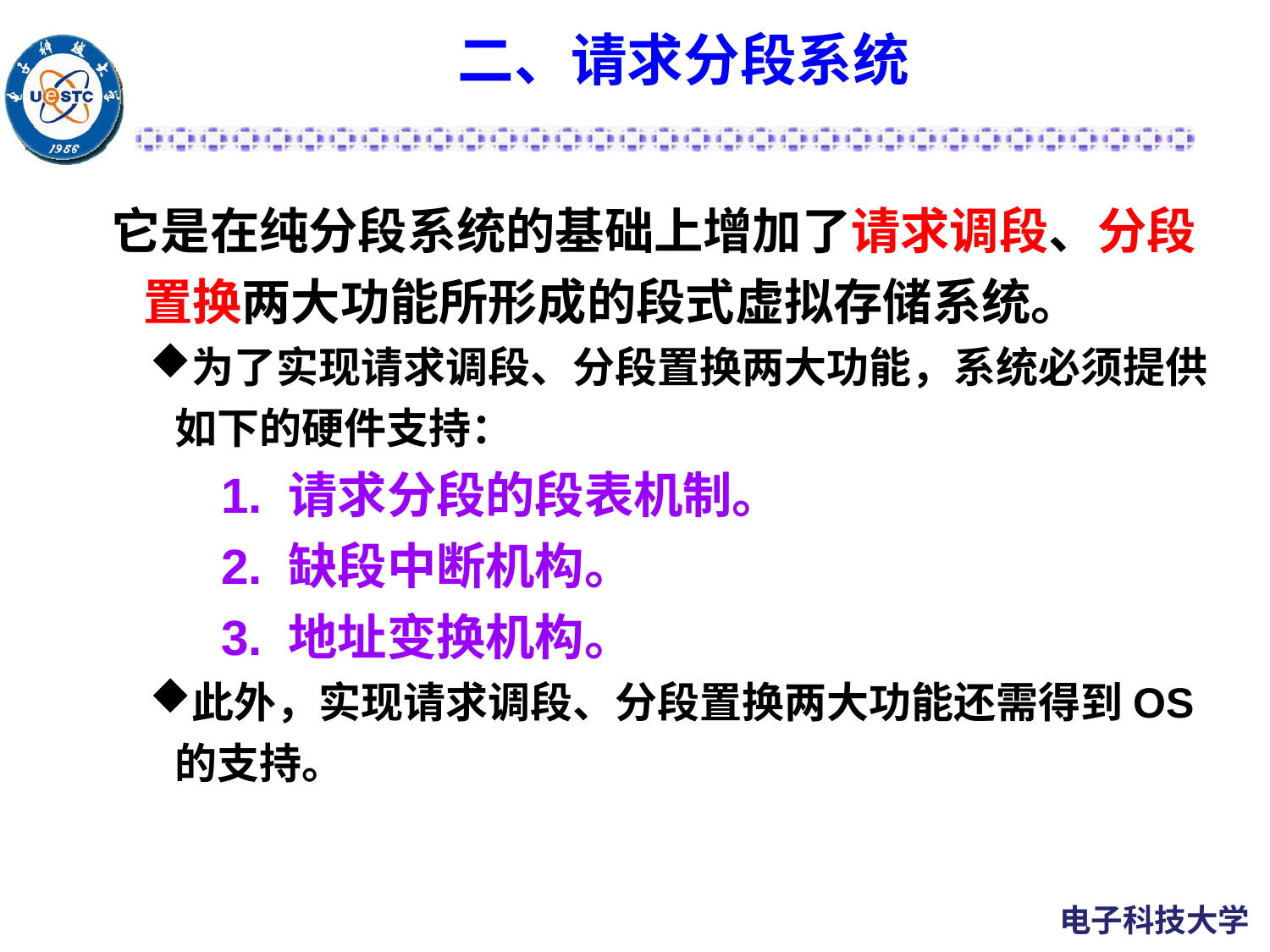

# 二、请求分段系统
它是在纯分段系统的基础上增加了请求调段、分段置换两大功能所形成的段式虚拟存储系统。
为了实现请求调段、分段置换两大功能，系统必须提供如下的硬件支持：
        1. 请求分段的段表机制。
        2. 缺段中断机构。
        3. 地址变换机构。
此外，实现请求调段、分段置换两大功能还需得到OS的支持。